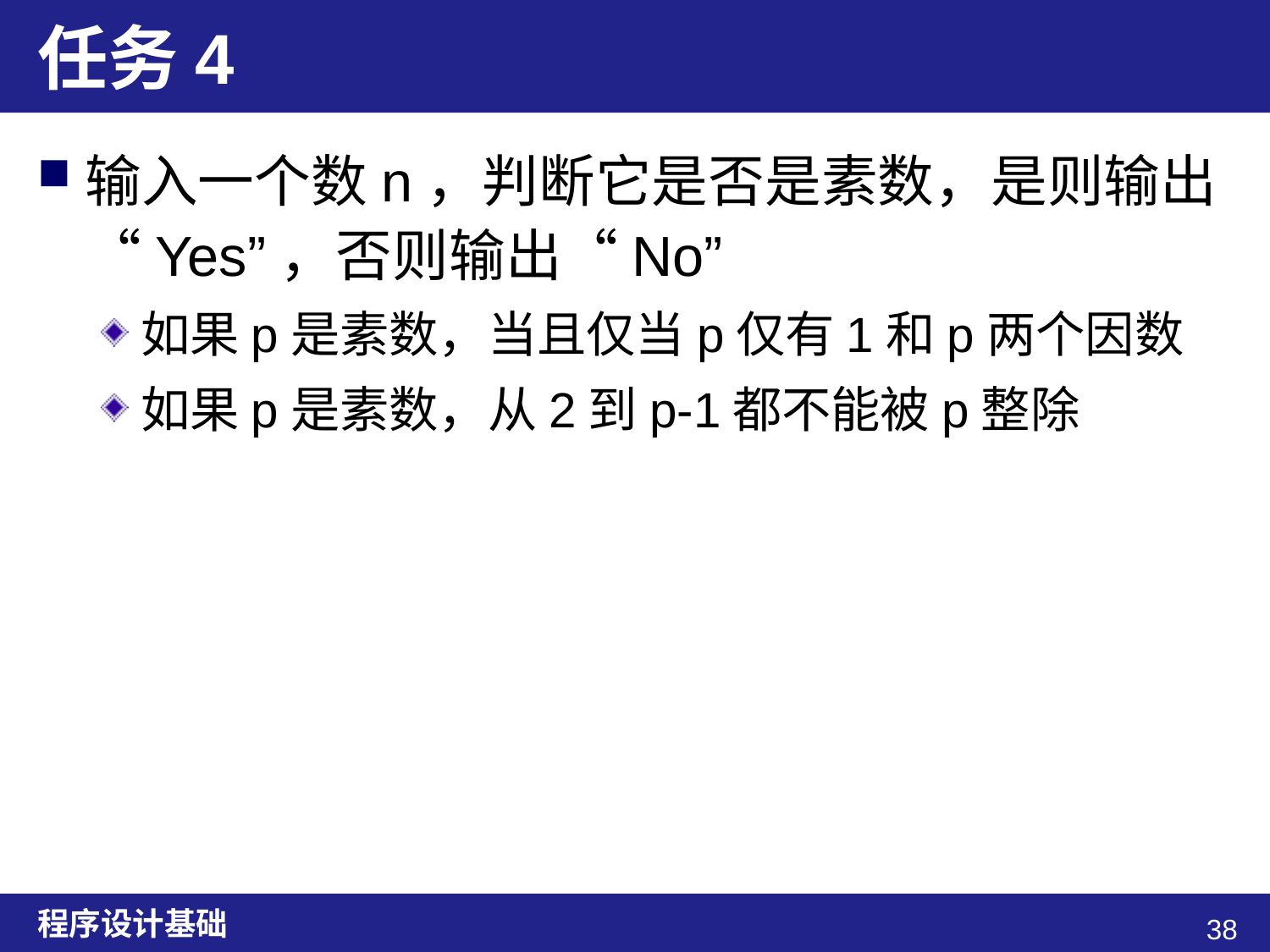

# 任务4
输入一个数n，判断它是否是素数，是则输出“Yes”，否则输出“No”
如果p是素数，当且仅当p仅有1和p两个因数
如果p是素数，从2到p-1都不能被p整除